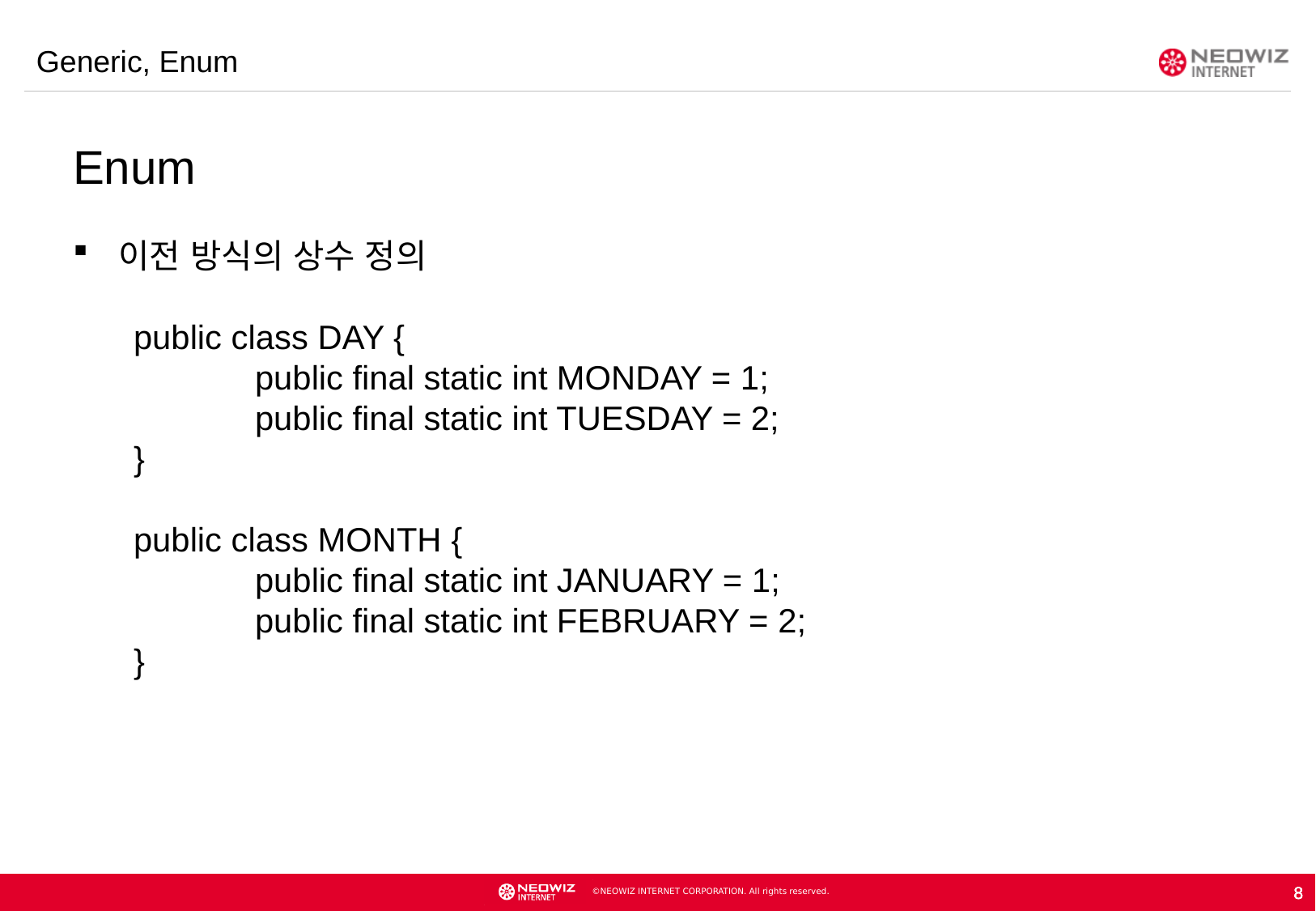

Generic, Enum

Enum

이전 방식의 상수 정의

public class DAY {
	public final static int MONDAY = 1;
	public final static int TUESDAY = 2;
}

public class MONTH {
	public final static int JANUARY = 1;
	public final static int FEBRUARY = 2;
}
8
8
8
8